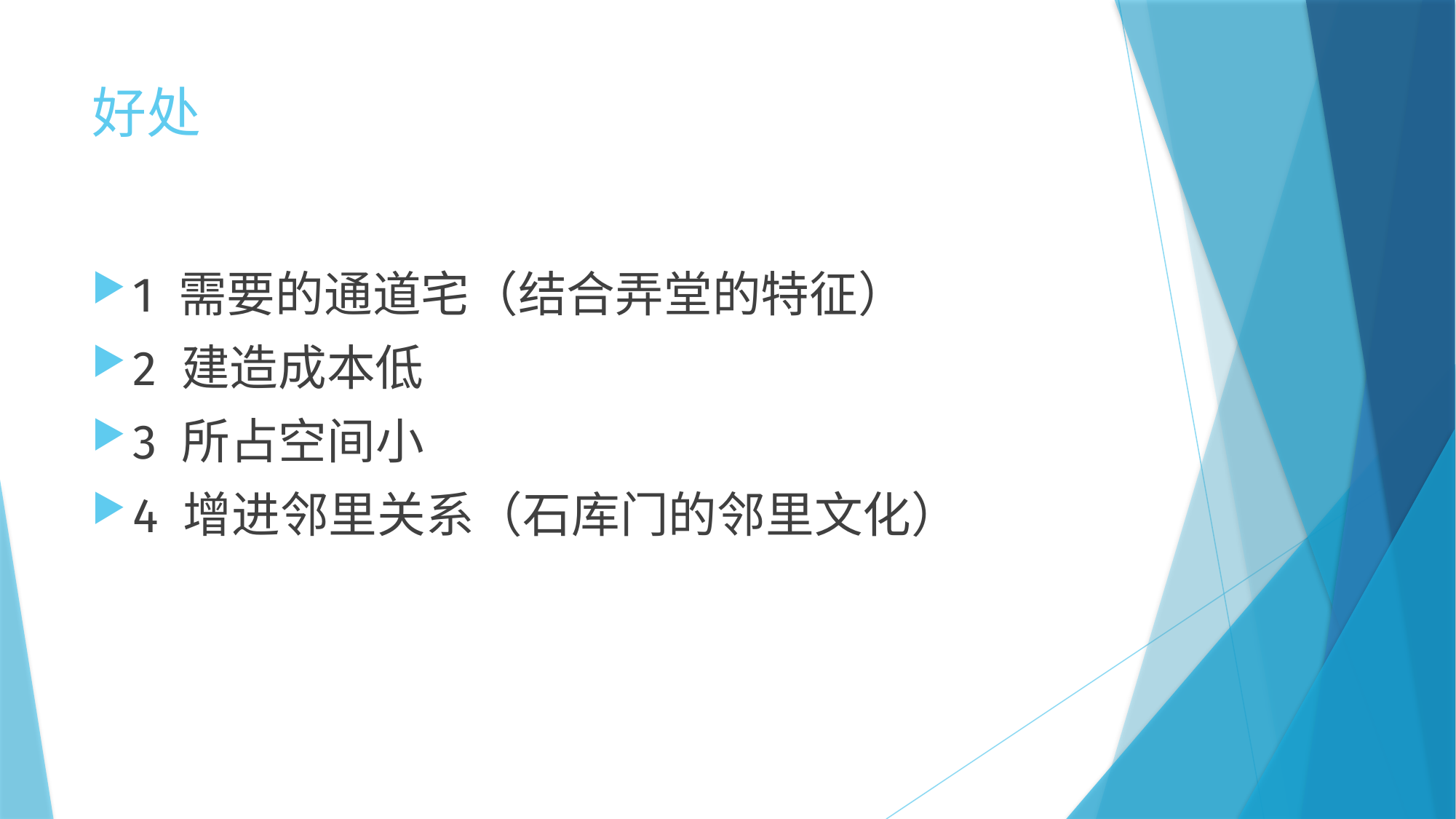

# 好处
1 需要的通道宅（结合弄堂的特征）
2 建造成本低
3 所占空间小
4 增进邻里关系（石库门的邻里文化）